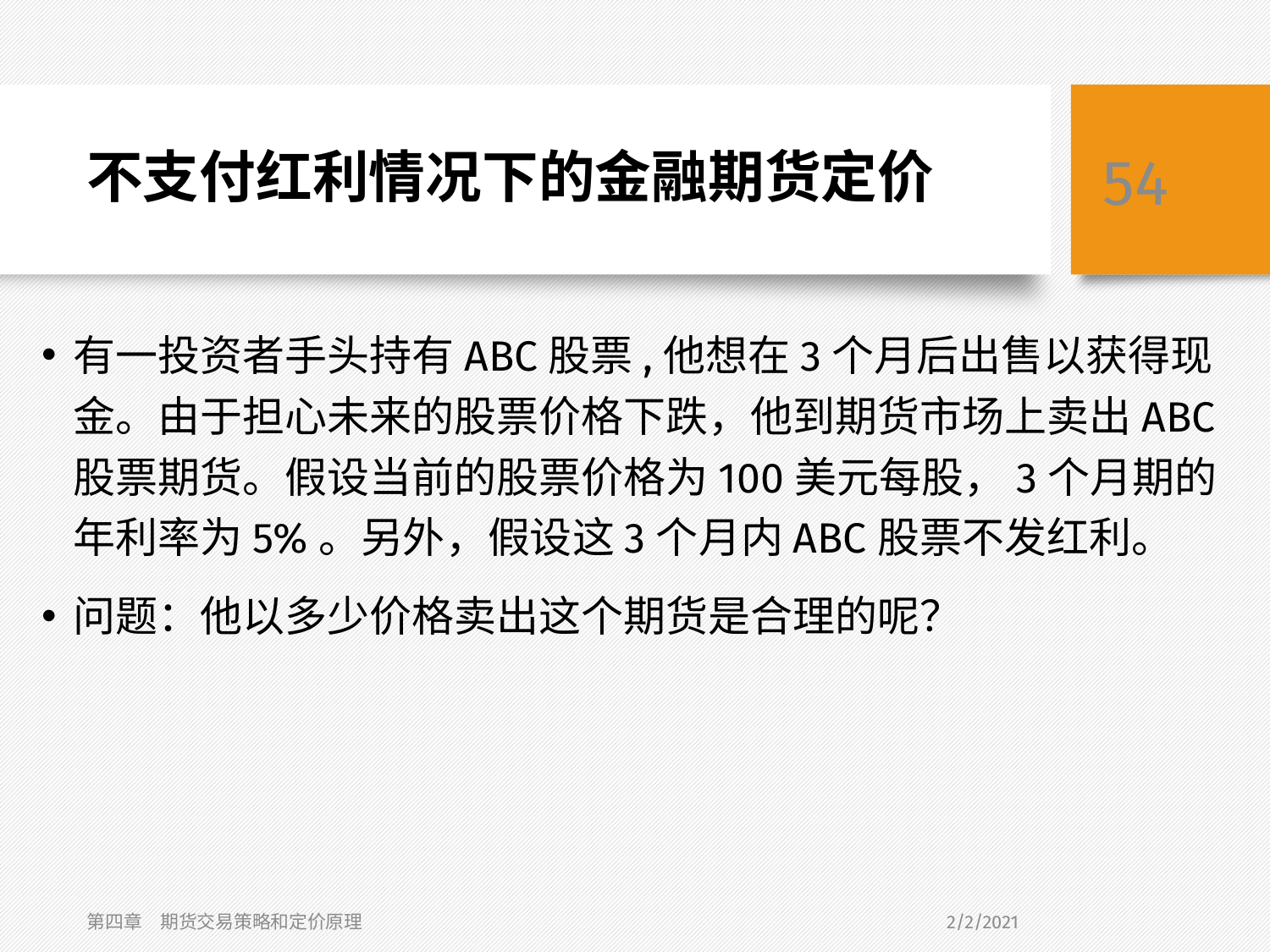

# 不支付红利情况下的金融期货定价
54
有一投资者手头持有ABC股票,他想在3个月后出售以获得现金。由于担心未来的股票价格下跌，他到期货市场上卖出ABC股票期货。假设当前的股票价格为100美元每股，3个月期的年利率为5%。另外，假设这3个月内ABC股票不发红利。
问题：他以多少价格卖出这个期货是合理的呢？
2/2/2021
第四章　期货交易策略和定价原理